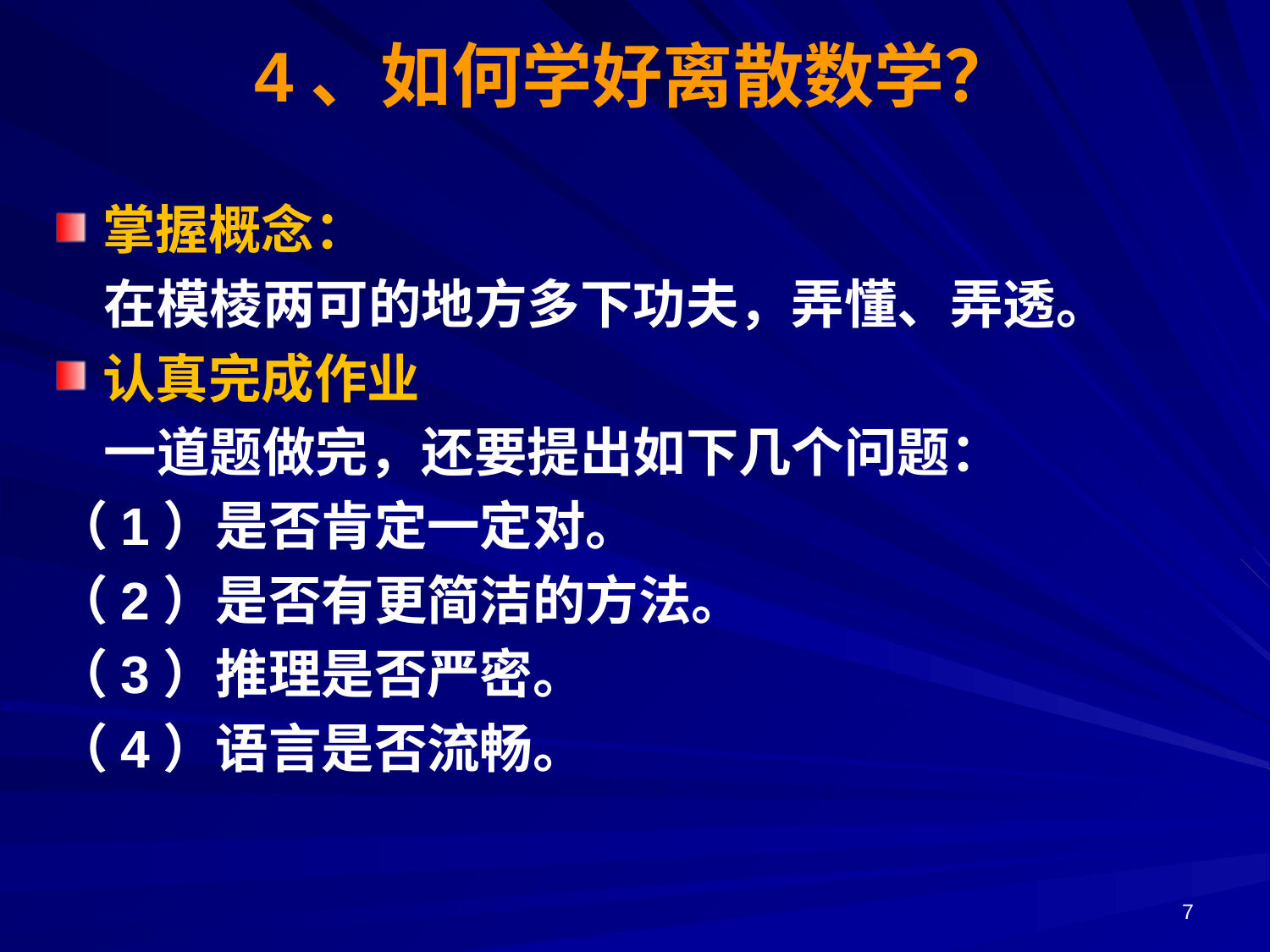

4、如何学好离散数学？

掌握概念：
   在模棱两可的地方多下功夫，弄懂、弄透。
认真完成作业
   一道题做完，还要提出如下几个问题：
（1）是否肯定一定对。
（2）是否有更简洁的方法。
（3）推理是否严密。
（4）语言是否流畅。
7